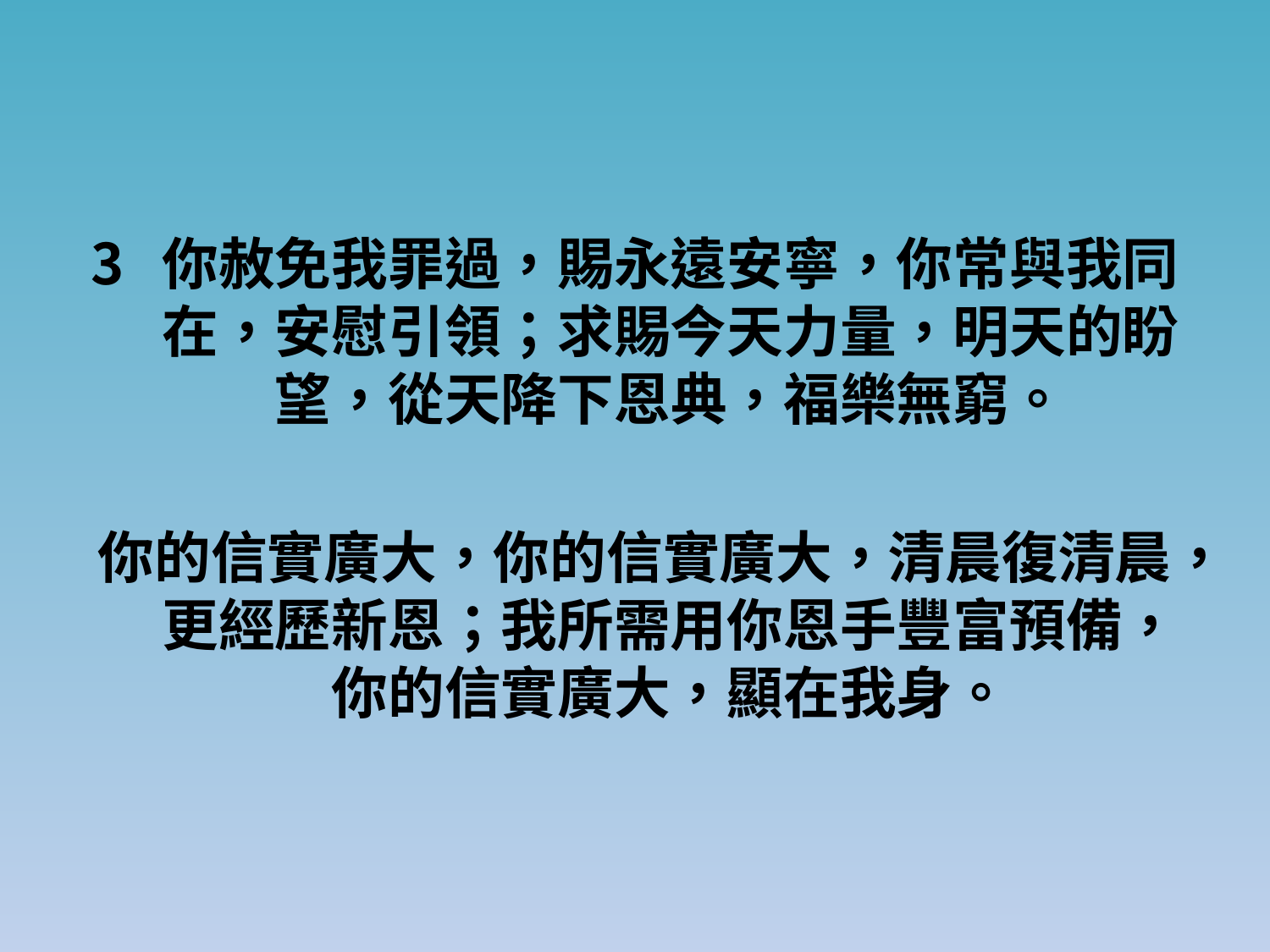

#
你赦免我罪過，賜永遠安寧，你常與我同在，安慰引領；求賜今天力量，明天的盼望，從天降下恩典，福樂無窮。

你的信實廣大，你的信實廣大，清晨復清晨，更經歷新恩；我所需用你恩手豐富預備，你的信實廣大，顯在我身。